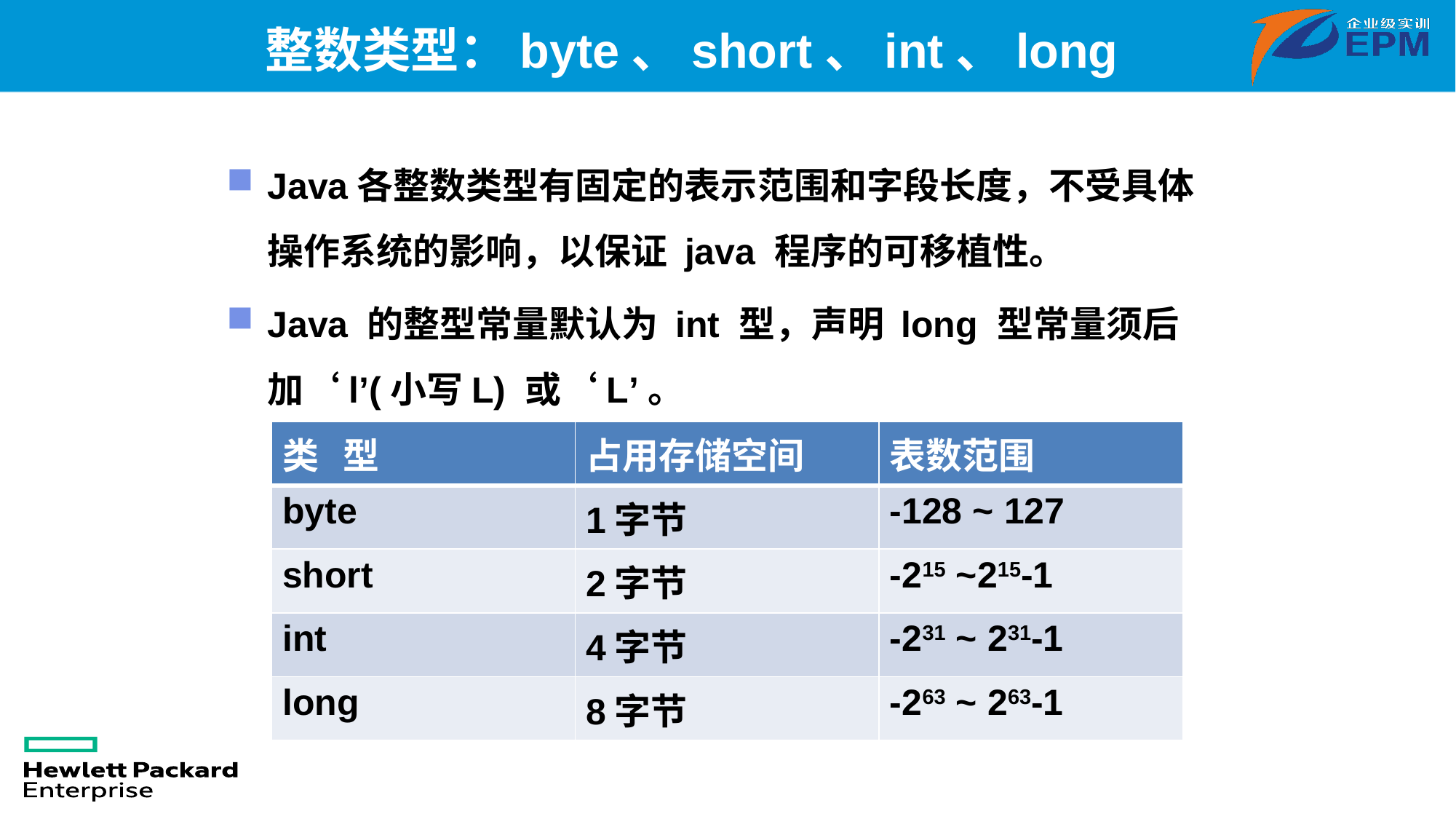

# 整数类型：byte、short、int、long
Java各整数类型有固定的表示范围和字段长度，不受具体 操作系统的影响，以保证 java 程序的可移植性。
Java 的整型常量默认为 int 型，声明 long 型常量须后加‘l’(小写L) 或‘L’。
| 类 型 | 占用存储空间 | 表数范围 |
| --- | --- | --- |
| byte | 1字节 | -128 ~ 127 |
| short | 2字节 | -215 ~215-1 |
| int | 4字节 | -231 ~ 231-1 |
| long | 8字节 | -263 ~ 263-1 |